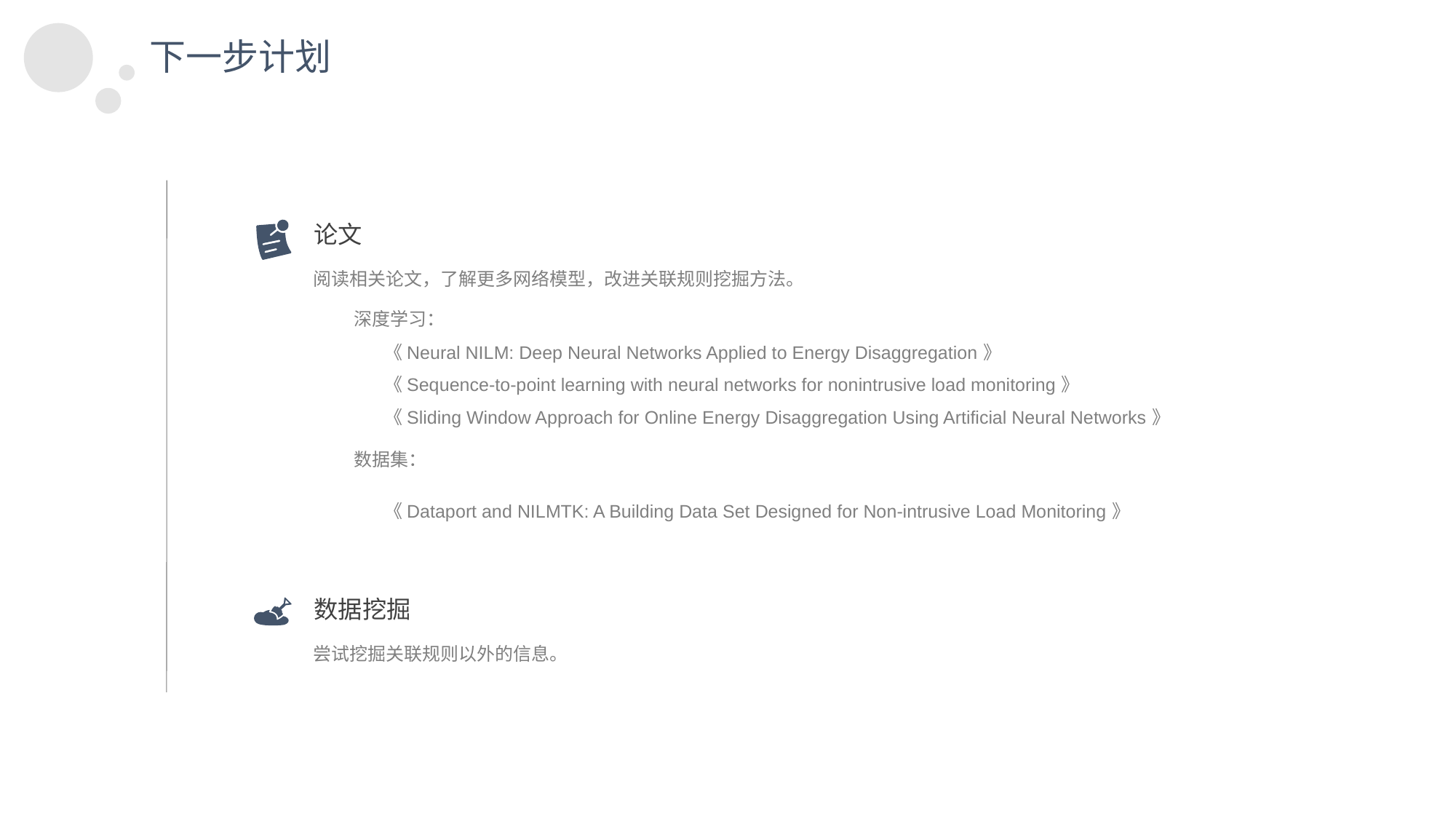

下一步计划
论文

阅读相关论文，了解更多网络模型，改进关联规则挖掘方法。
深度学习：
《Neural NILM: Deep Neural Networks Applied to Energy Disaggregation》
《Sequence-to-point learning with neural networks for nonintrusive load monitoring》
《Sliding Window Approach for Online Energy Disaggregation Using Artificial Neural Networks》
数据集：
《Dataport and NILMTK: A Building Data Set Designed for Non-intrusive Load Monitoring》
数据挖掘

尝试挖掘关联规则以外的信息。